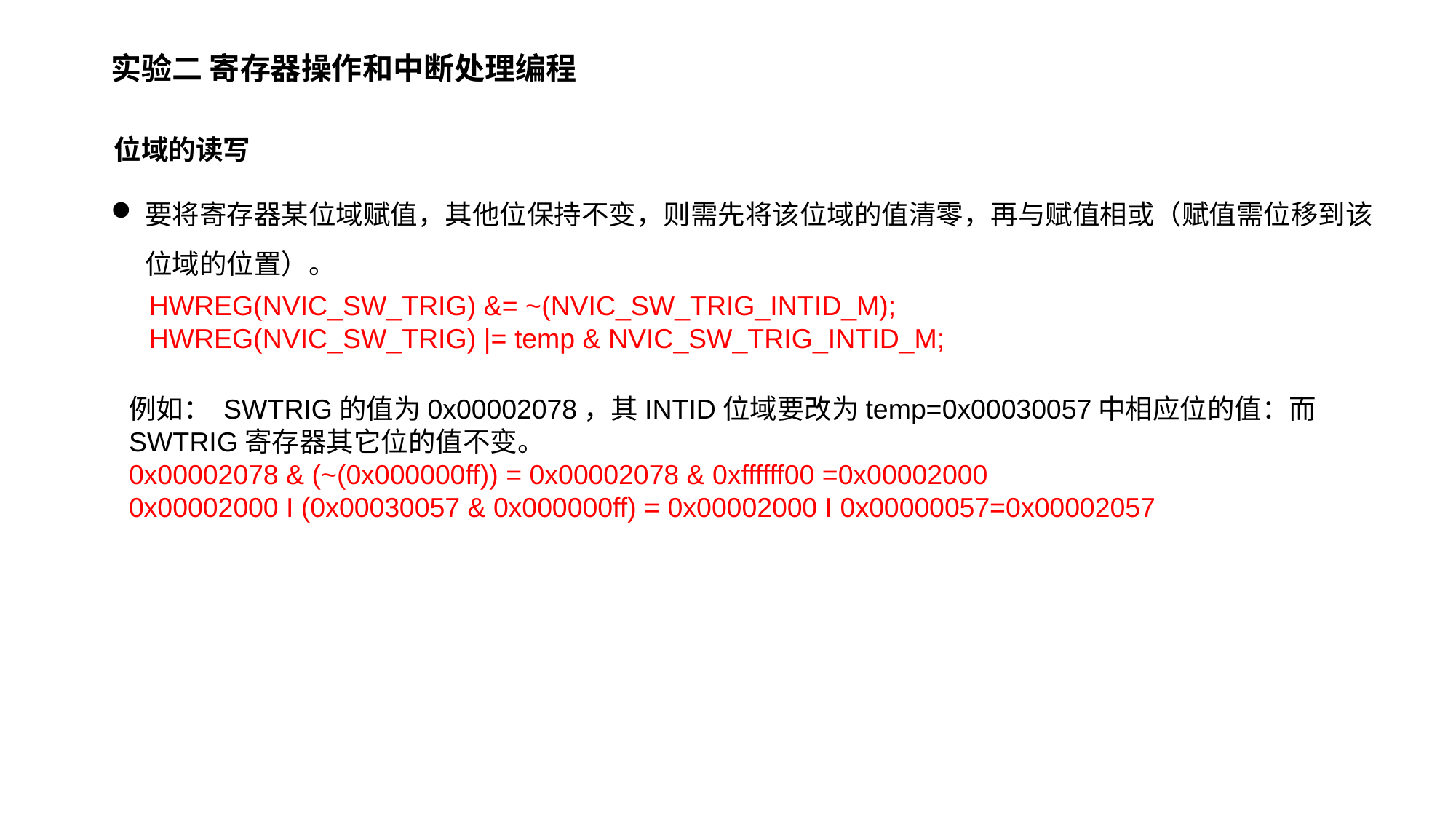

# 实验二 寄存器操作和中断处理编程
位域的读写

要将寄存器某位域赋值，其他位保持不变，则需先将该位域的值清零，再与赋值相或（赋值需位移到该位域的位置）。
     HWREG(NVIC_SW_TRIG) &= ~(NVIC_SW_TRIG_INTID_M);
     HWREG(NVIC_SW_TRIG) |= temp & NVIC_SW_TRIG_INTID_M;
例如： SWTRIG的值为0x00002078，其INTID位域要改为temp=0x00030057中相应位的值：而SWTRIG寄存器其它位的值不变。
0x00002078 & (~(0x000000ff)) = 0x00002078 & 0xffffff00 =0x00002000
0x00002000 I (0x00030057 & 0x000000ff) = 0x00002000 I 0x00000057=0x00002057